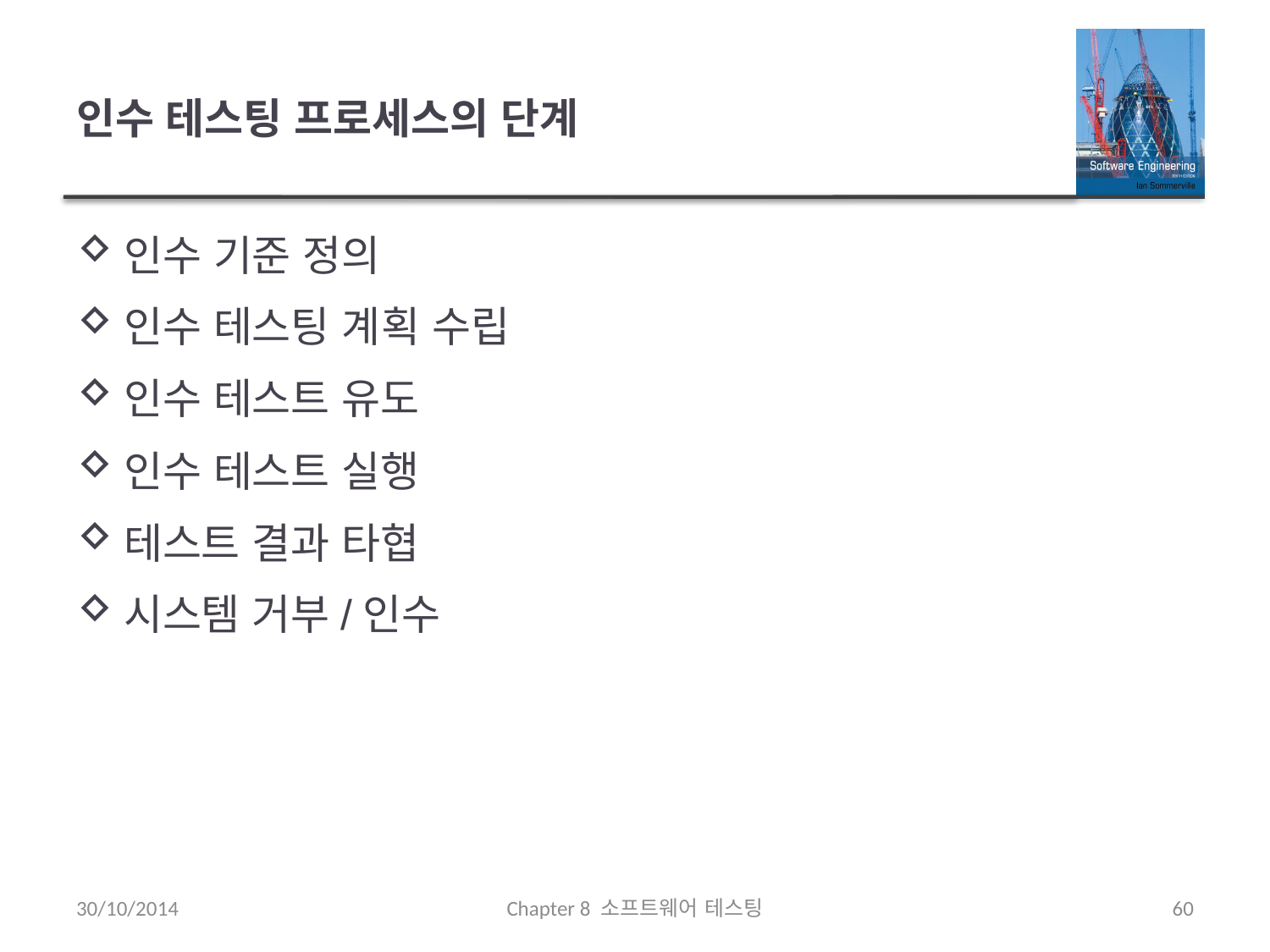

# 인수 테스팅 프로세스의 단계
인수 기준 정의
인수 테스팅 계획 수립
인수 테스트 유도
인수 테스트 실행
테스트 결과 타협
시스템 거부/인수
30/10/2014
Chapter 8 소프트웨어 테스팅
60